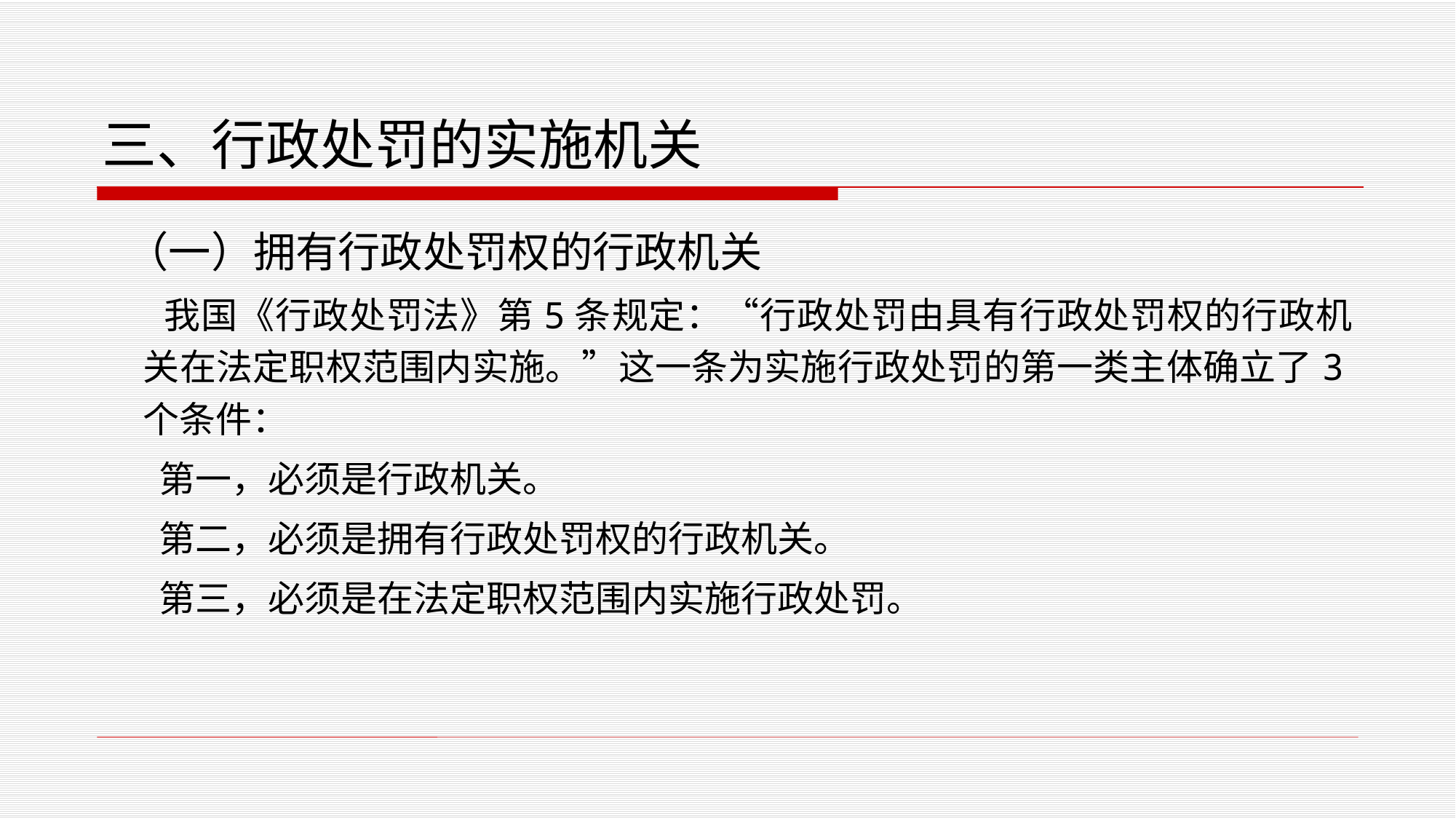

# 三、行政处罚的实施机关
  （一）拥有行政处罚权的行政机关
      我国《行政处罚法》第5条规定：“行政处罚由具有行政处罚权的行政机关在法定职权范围内实施。”这一条为实施行政处罚的第一类主体确立了3个条件：
      第一，必须是行政机关。
      第二，必须是拥有行政处罚权的行政机关。
      第三，必须是在法定职权范围内实施行政处罚。